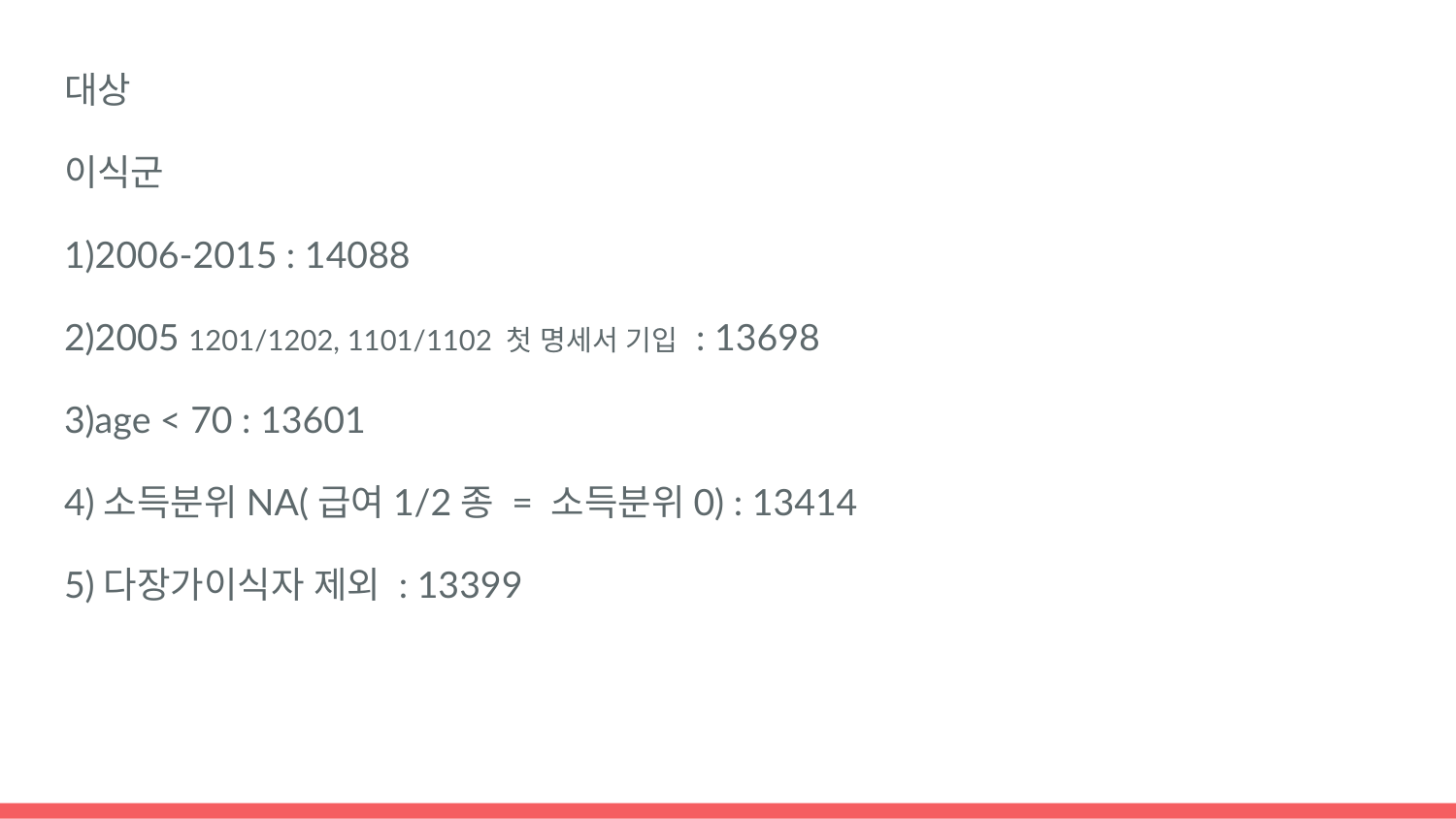

대상
이식군
1)2006-2015 : 14088
2)2005 1201/1202, 1101/1102 첫 명세서 기입 : 13698
3)age < 70 : 13601
4)소득분위NA(급여1/2종 = 소득분위0) : 13414
5)다장가이식자 제외 : 13399